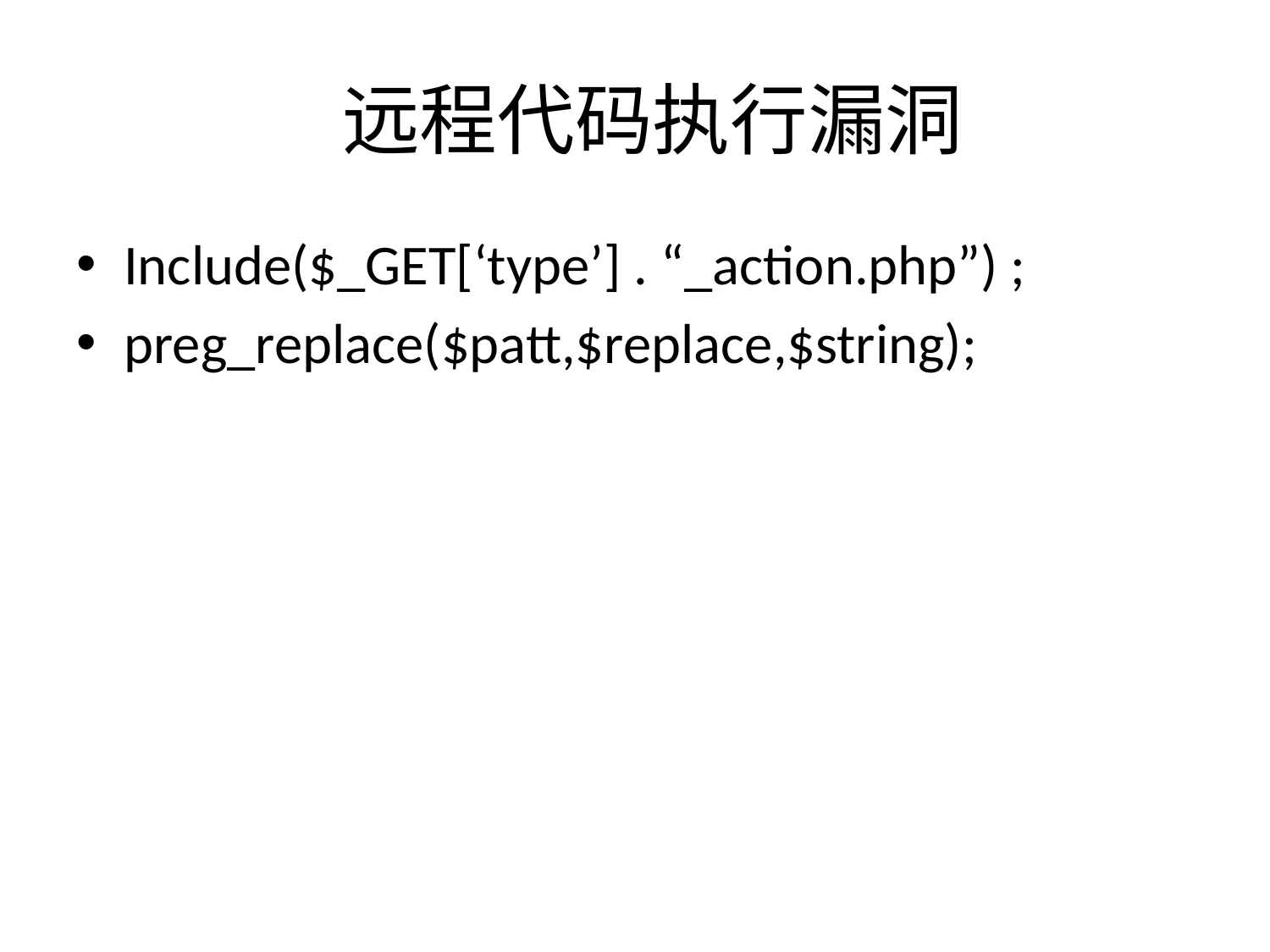

# 远程代码执行漏洞
Include($_GET[‘type’] . “_action.php”) ;
preg_replace($patt,$replace,$string);